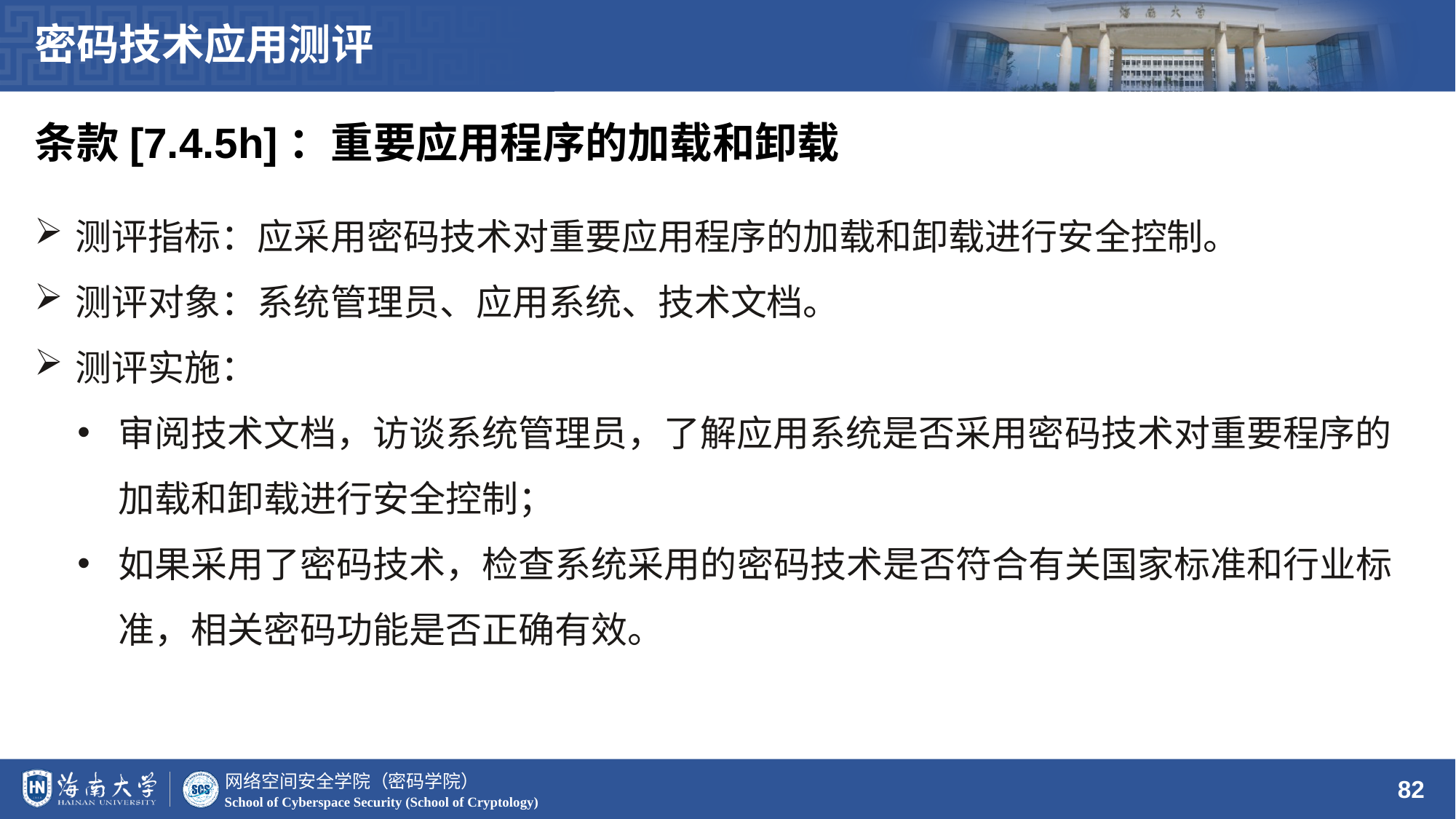

密码技术应用测评
条款[7.4.5h]：重要应用程序的加载和卸载
测评指标：应采用密码技术对重要应用程序的加载和卸载进行安全控制。
测评对象：系统管理员、应用系统、技术文档。
测评实施：
审阅技术文档，访谈系统管理员，了解应用系统是否采用密码技术对重要程序的加载和卸载进行安全控制；
如果采用了密码技术，检查系统采用的密码技术是否符合有关国家标准和行业标准，相关密码功能是否正确有效。
82